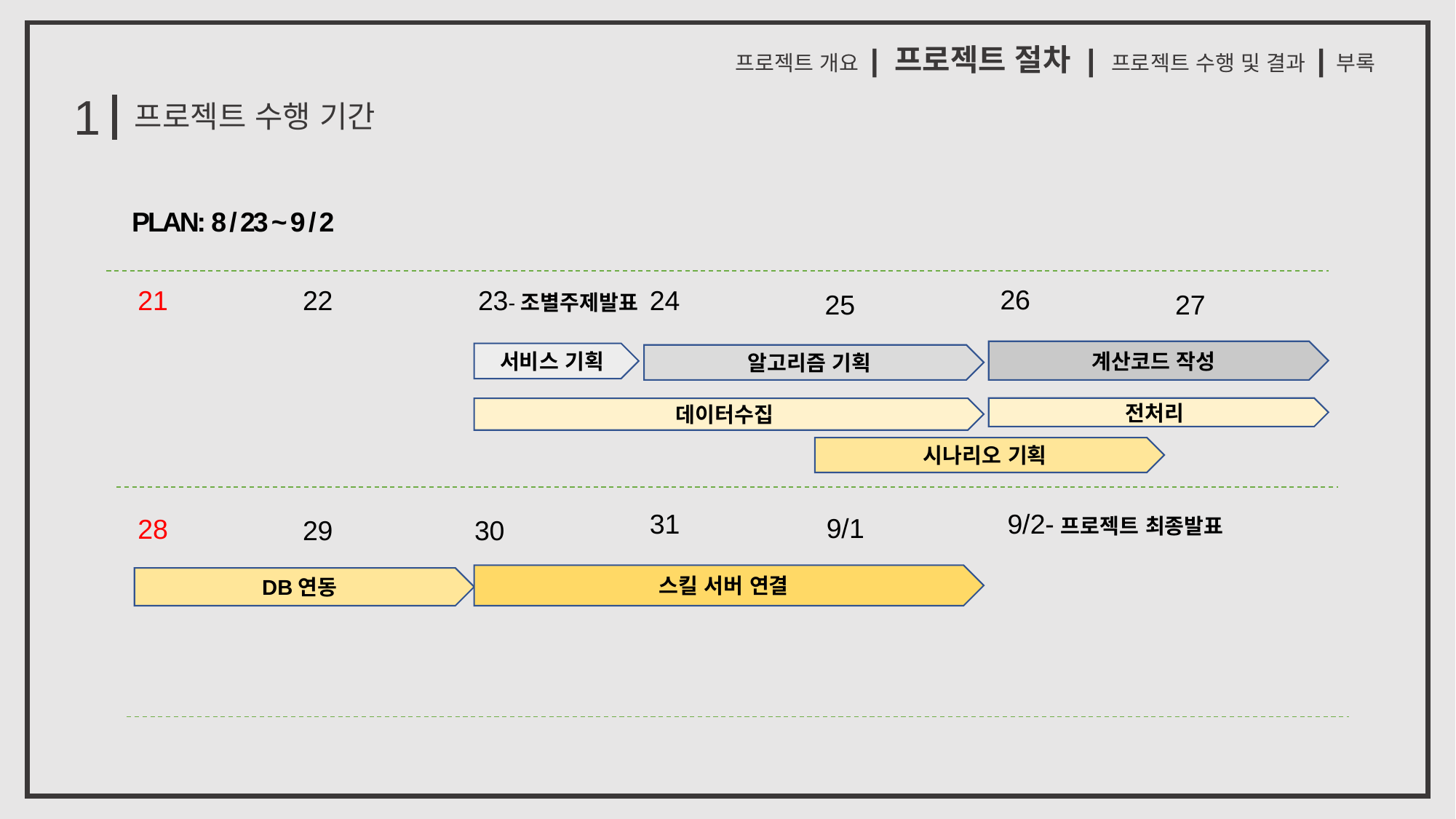

프로젝트 개요 | 프로젝트 절차 | 프로젝트 수행 및 결과 | 부록
1
프로젝트 수행 기간
PLAN: 8 / 23 ~ 9 / 2
26
21
22
23-조별주제발표
24
27
25
계산코드 작성
서비스 기획
알고리즘 기획
데이터수집
시나리오 기획
9/2-프로젝트 최종발표
31
9/1
28
29
30
스킬 서버 연결
DB연동
전처리